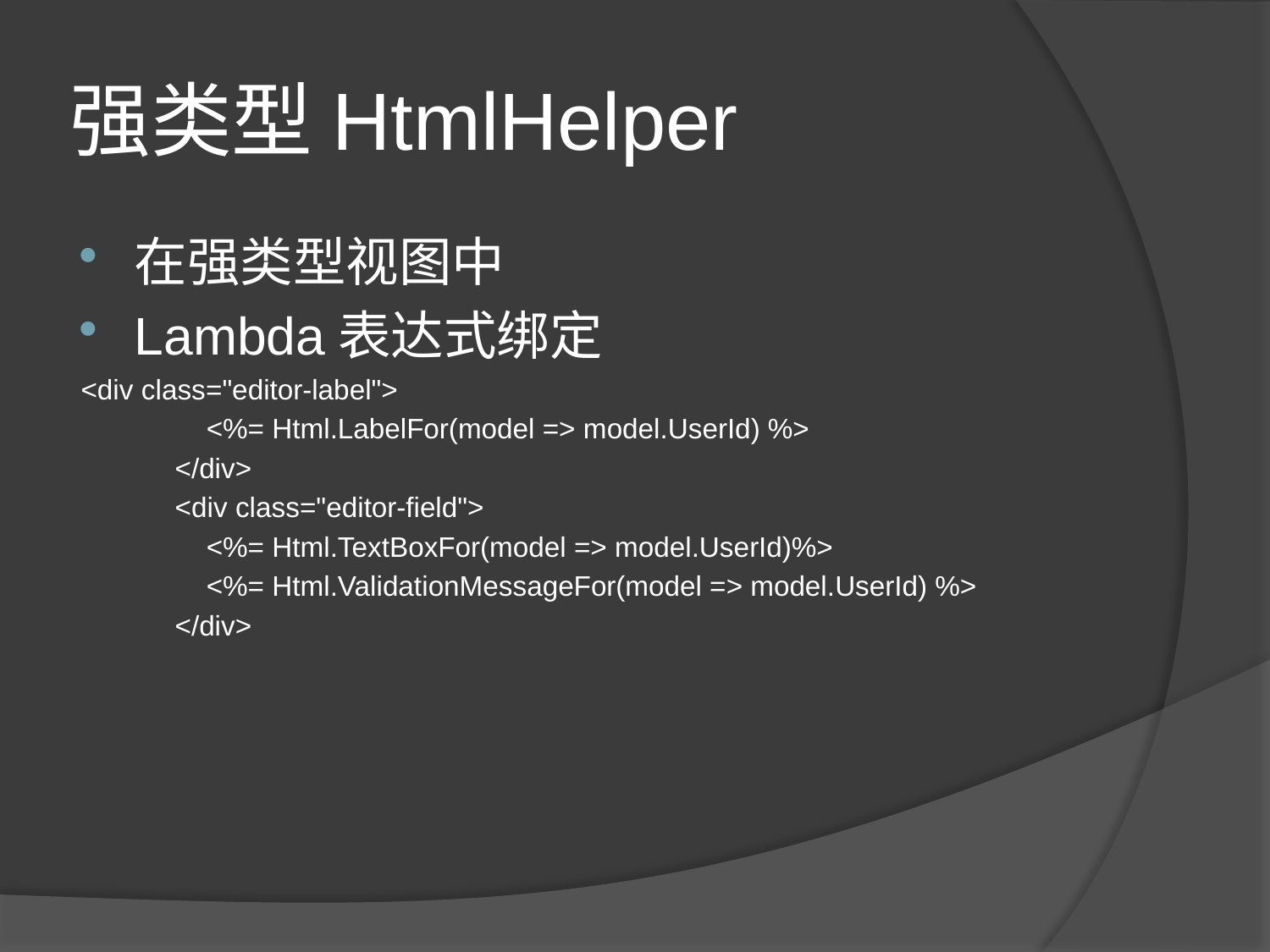

# 强类型HtmlHelper
在强类型视图中
Lambda表达式绑定
<div class="editor-label">
                <%= Html.LabelFor(model => model.UserId) %>
            </div>
            <div class="editor-field">
                <%= Html.TextBoxFor(model => model.UserId)%>
                <%= Html.ValidationMessageFor(model => model.UserId) %>
            </div>